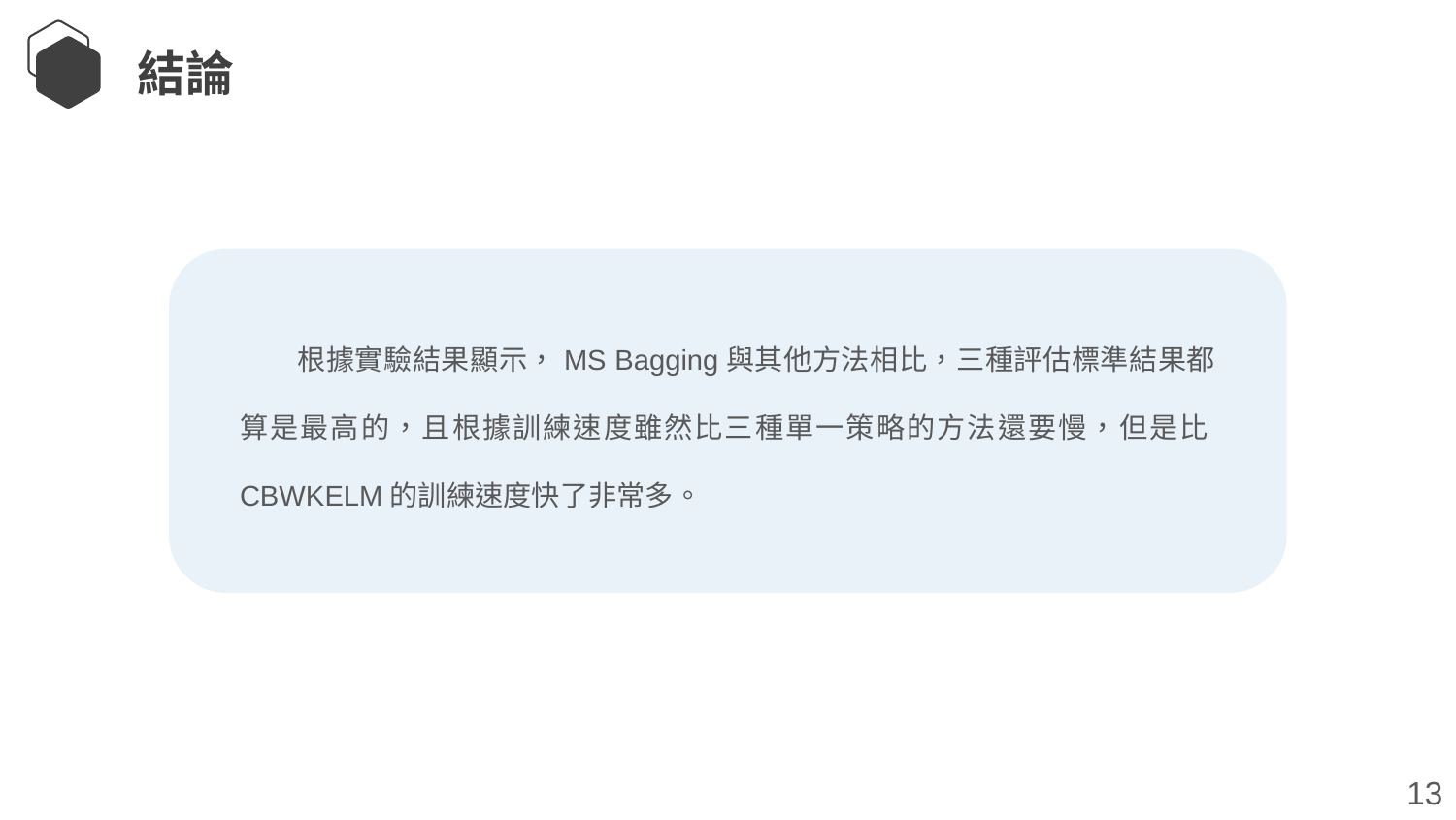

結論

　　根據實驗結果顯示，MS Bagging與其他方法相比，三種評估標準結果都算是最高的，且根據訓練速度雖然比三種單一策略的方法還要慢，但是比CBWKELM的訓練速度快了非常多。
13